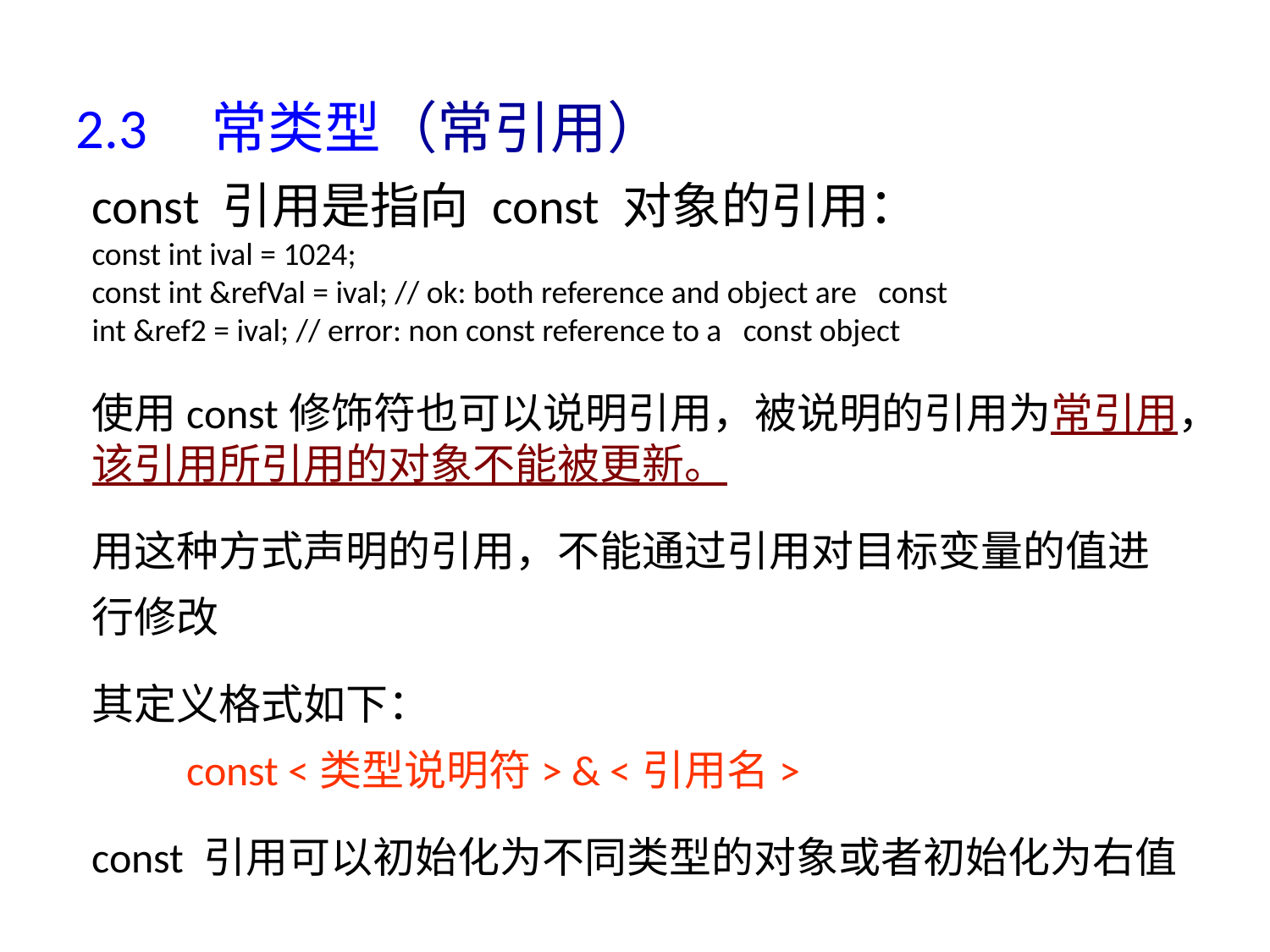

2.3    常类型（常引用）
const 引用是指向 const 对象的引用：
const int ival = 1024;
const int &refVal = ival; // ok: both reference and object are   const
int &ref2 = ival; // error: non const reference to a   const object

使用const修饰符也可以说明引用，被说明的引用为常引用，该引用所引用的对象不能被更新。
用这种方式声明的引用，不能通过引用对目标变量的值进行修改
其定义格式如下：
　　const <类型说明符> & <引用名>
const 引用可以初始化为不同类型的对象或者初始化为右值